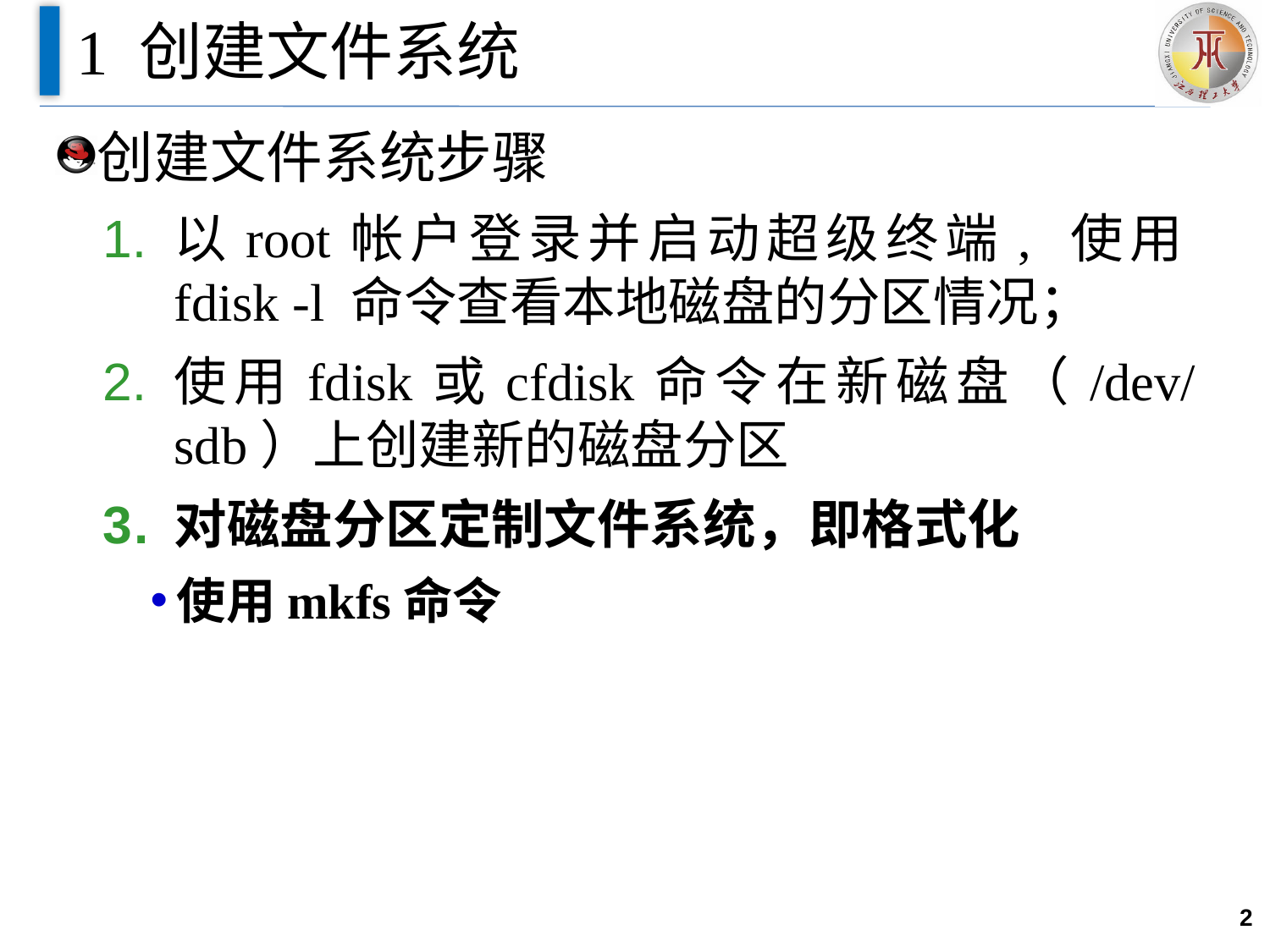

# 1 创建文件系统
创建文件系统步骤
以root帐户登录并启动超级终端, 使用fdisk -l 命令查看本地磁盘的分区情况；
使用fdisk或cfdisk命令在新磁盘（/dev/sdb）上创建新的磁盘分区
对磁盘分区定制文件系统，即格式化
使用mkfs命令
2